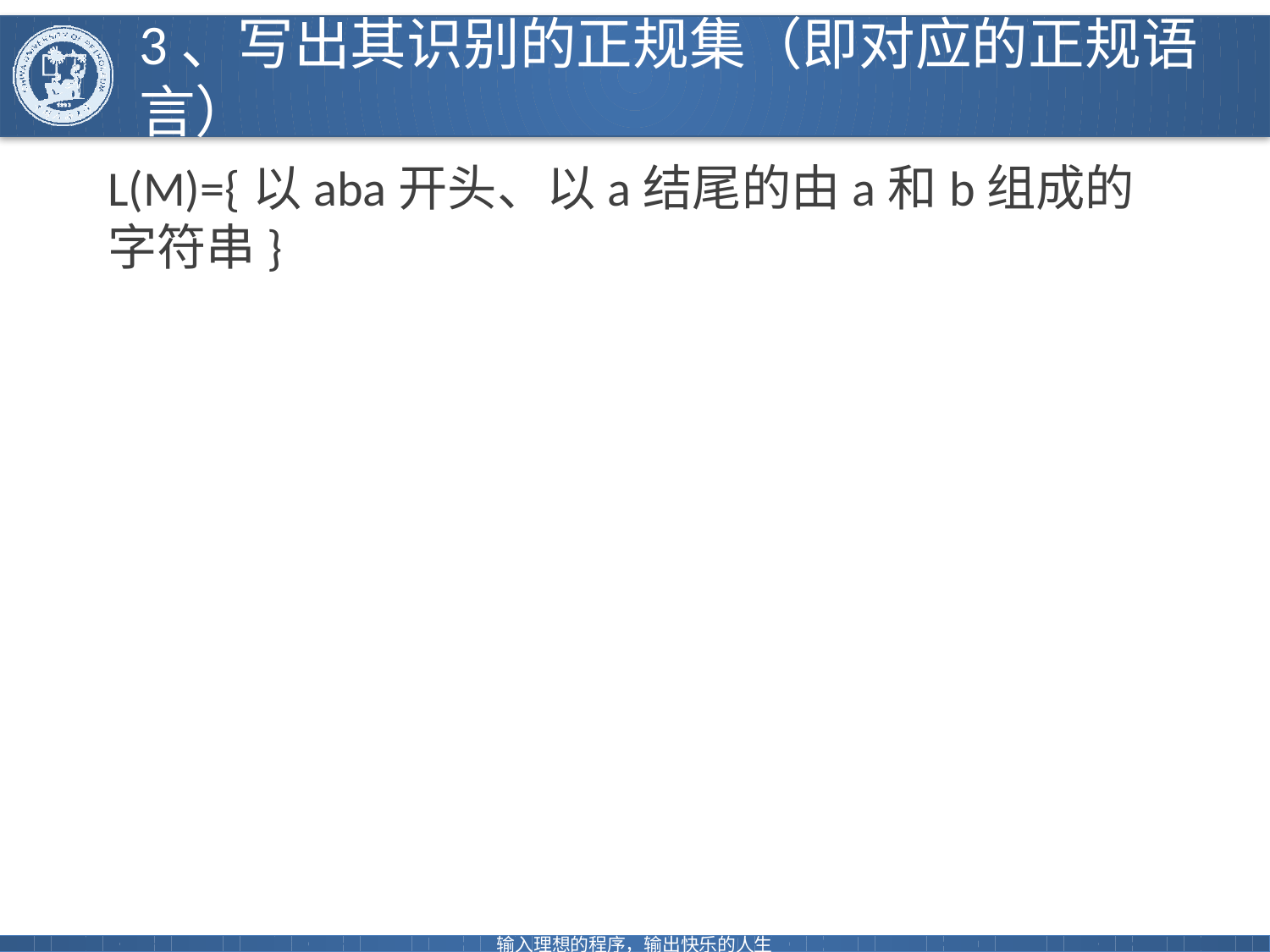

# 3、写出其识别的正规集（即对应的正规语言）
L(M)={以aba开头、以a结尾的由a和b组成的字符串}